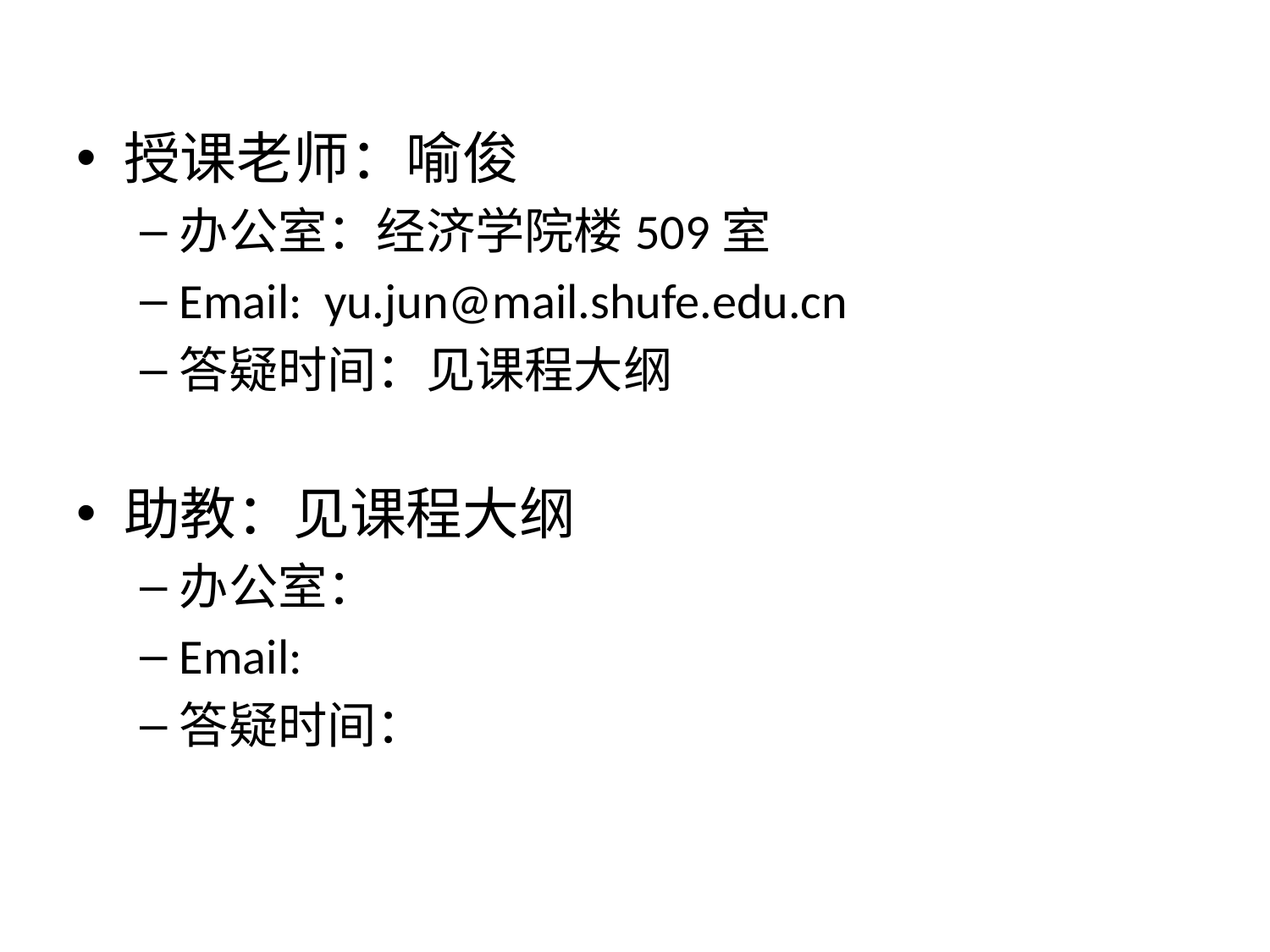

#
授课老师：喻俊
办公室：经济学院楼509室
Email:  yu.jun@mail.shufe.edu.cn
答疑时间：见课程大纲

助教：见课程大纲
办公室：
Email:
答疑时间：